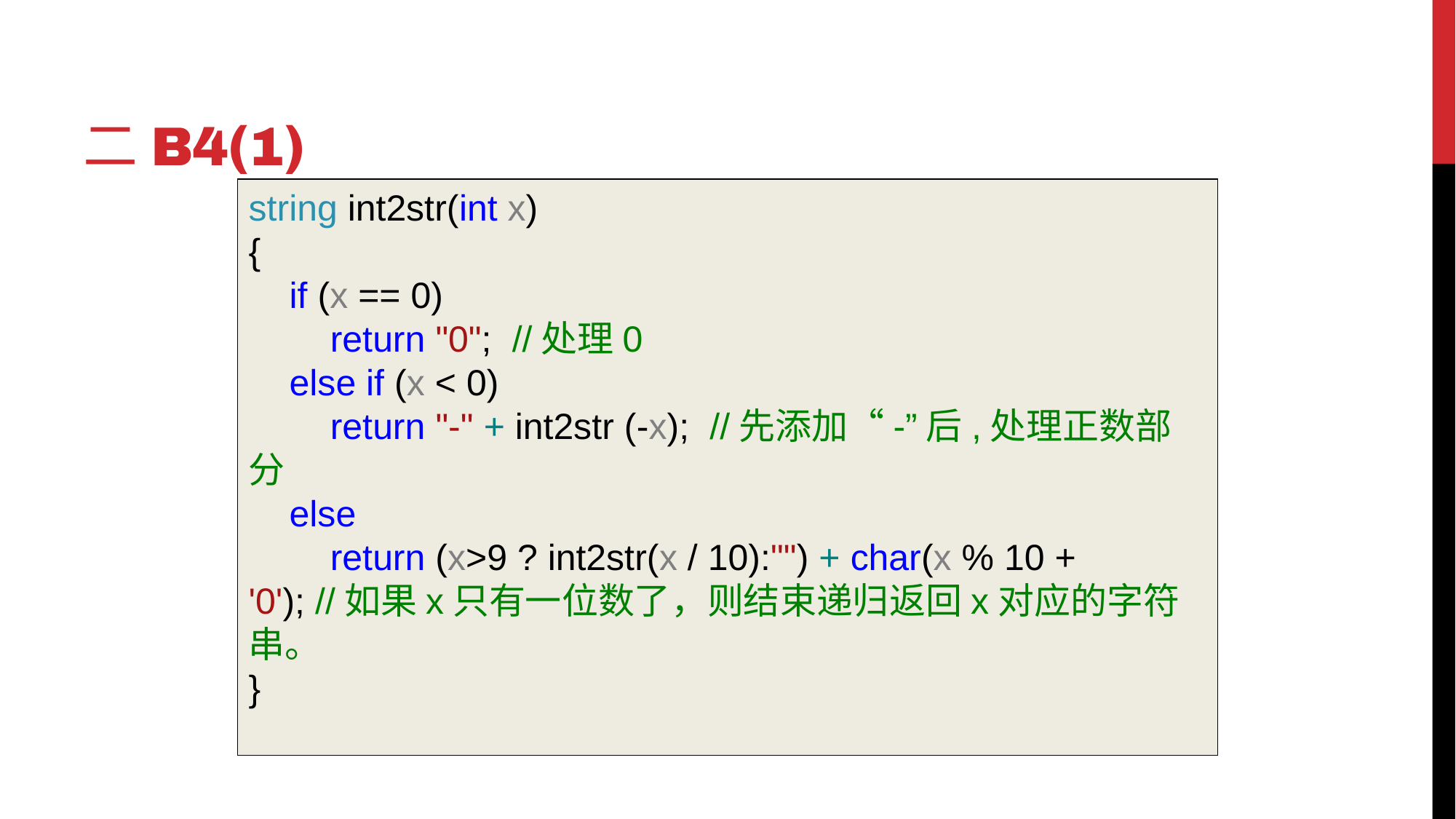

# 二b4(1)
string int2str(int x)
{
    if (x == 0)
        return "0";  //处理0
    else if (x < 0)
        return "-" + int2str (-x);  //先添加“-”后,处理正数部分
    else
        return (x>9 ? int2str(x / 10):"") + char(x % 10 + '0'); //如果x只有一位数了，则结束递归返回x对应的字符串。
}